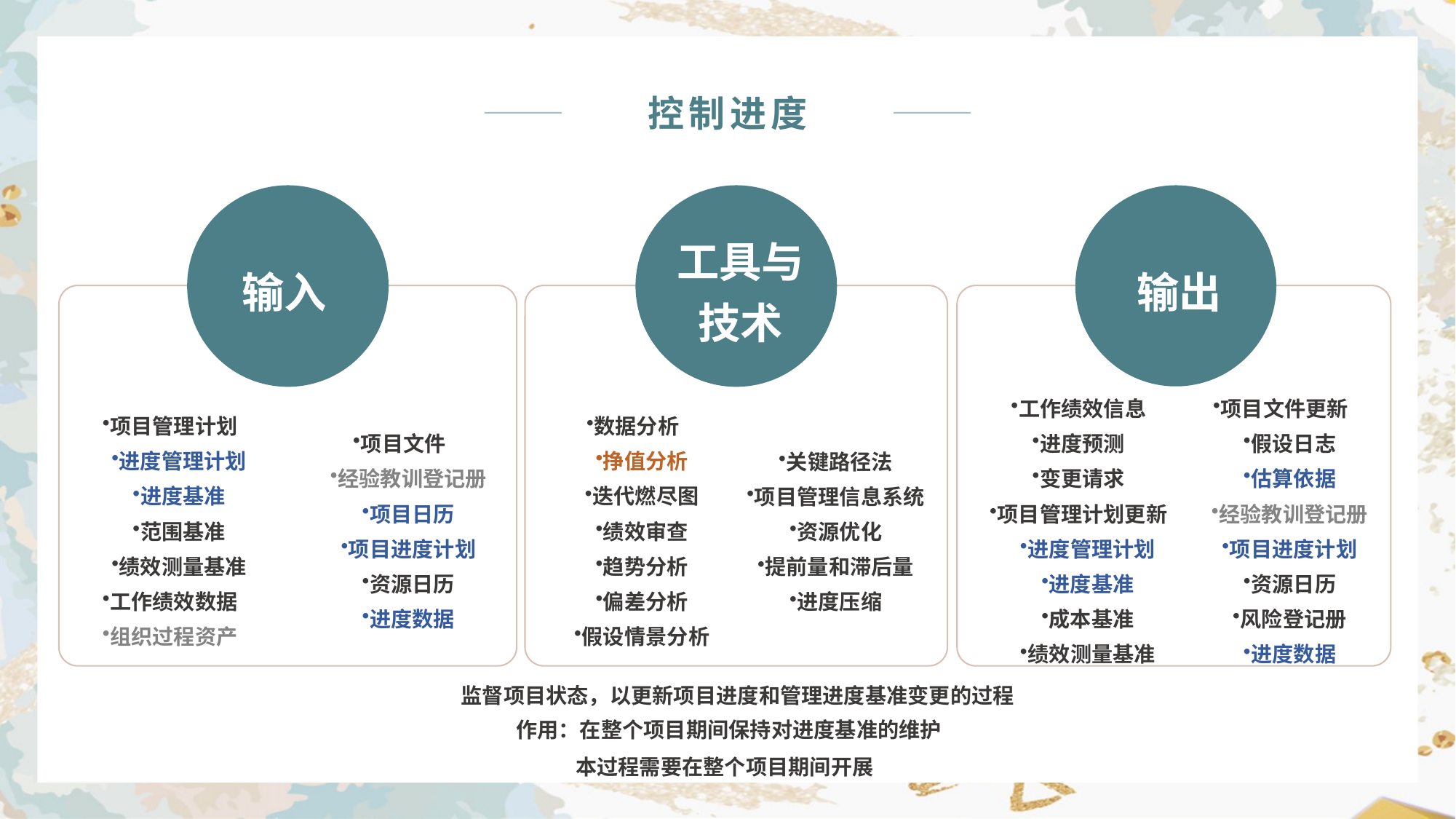

控制进度

工具与技术
输入
输出

工作绩效信息
进度预测
变更请求
项目管理计划更新
进度管理计划
进度基准
成本基准
绩效测量基准
项目文件更新
假设日志
估算依据
经验教训登记册
项目进度计划
资源日历
风险登记册
进度数据
项目管理计划
进度管理计划
进度基准
范围基准
绩效测量基准
工作绩效数据
组织过程资产
数据分析
挣值分析
迭代燃尽图
绩效审查
趋势分析
偏差分析
假设情景分析
项目文件
经验教训登记册
项目日历
项目进度计划
资源日历
进度数据
关键路径法
项目管理信息系统
资源优化
提前量和滞后量
进度压缩
监督项目状态，以更新项目进度和管理进度基准变更的过程
作用：在整个项目期间保持对进度基准的维护
本过程需要在整个项目期间开展